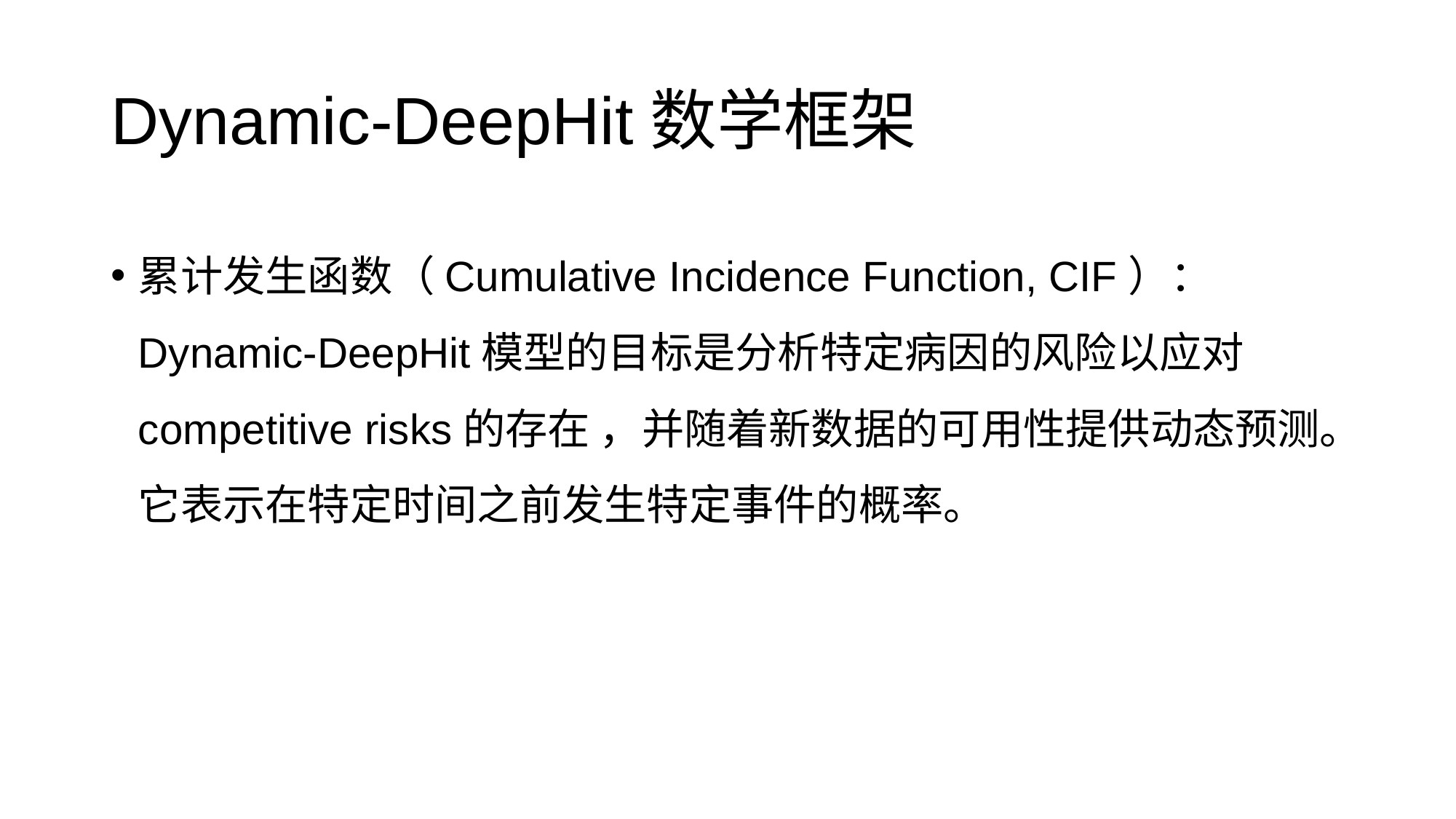

# Dynamic-DeepHit数学框架
累计发生函数（Cumulative Incidence Function, CIF）：Dynamic-DeepHit模型的目标是分析特定病因的风险以应对competitive risks的存在 ，并随着新数据的可用性提供动态预测。它表示在特定时间之前发生特定事件的概率。